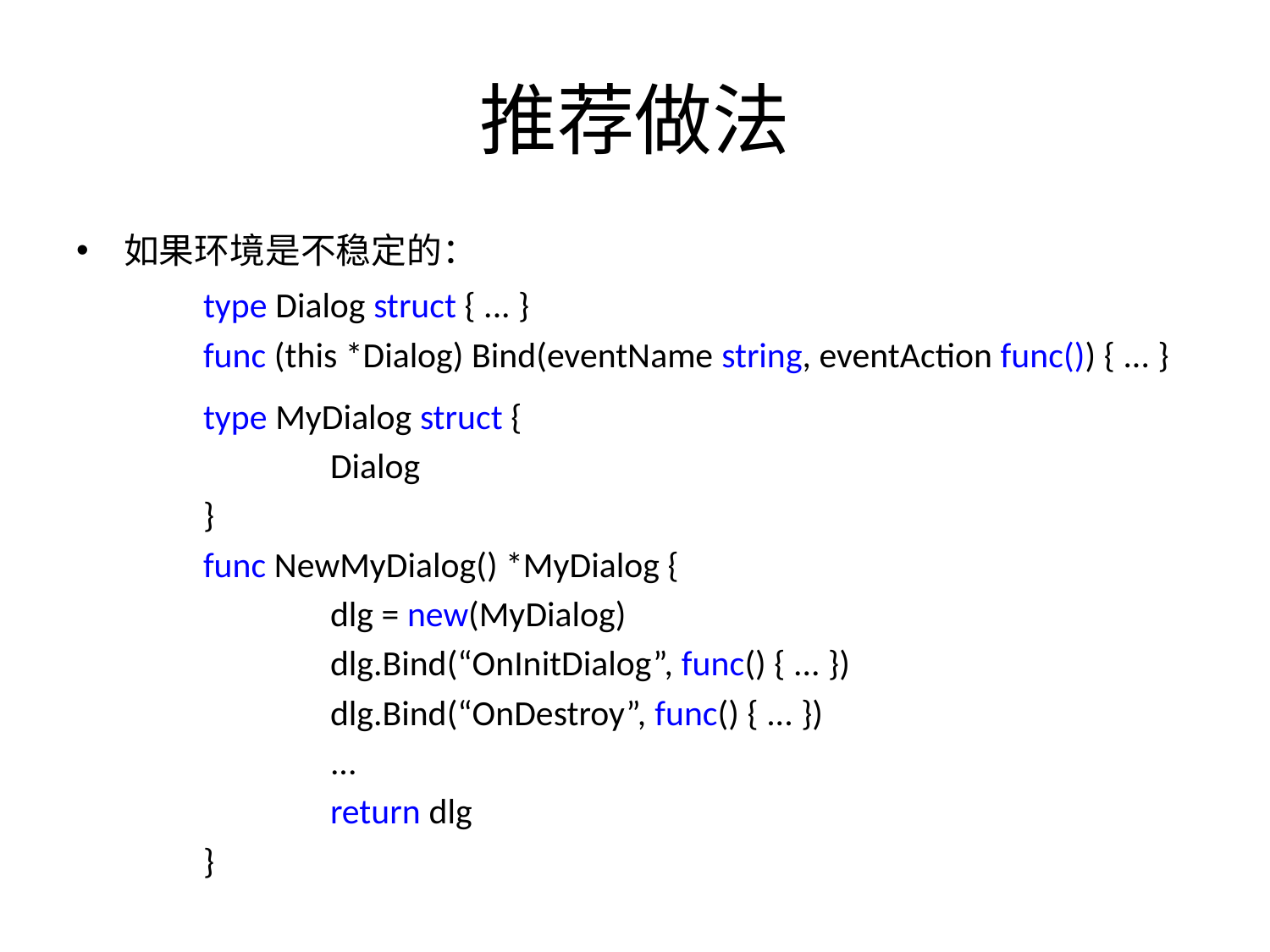

# 推荐做法
如果环境是不稳定的：

	type Dialog struct { ... }
	func (this *Dialog) Bind(eventName string, eventAction func()) { ... }

	type MyDialog struct {
		Dialog
	}
	func NewMyDialog() *MyDialog {
		dlg = new(MyDialog)
		dlg.Bind(“OnInitDialog”, func() { ... })
		dlg.Bind(“OnDestroy”, func() { ... })
		...
		return dlg
	}